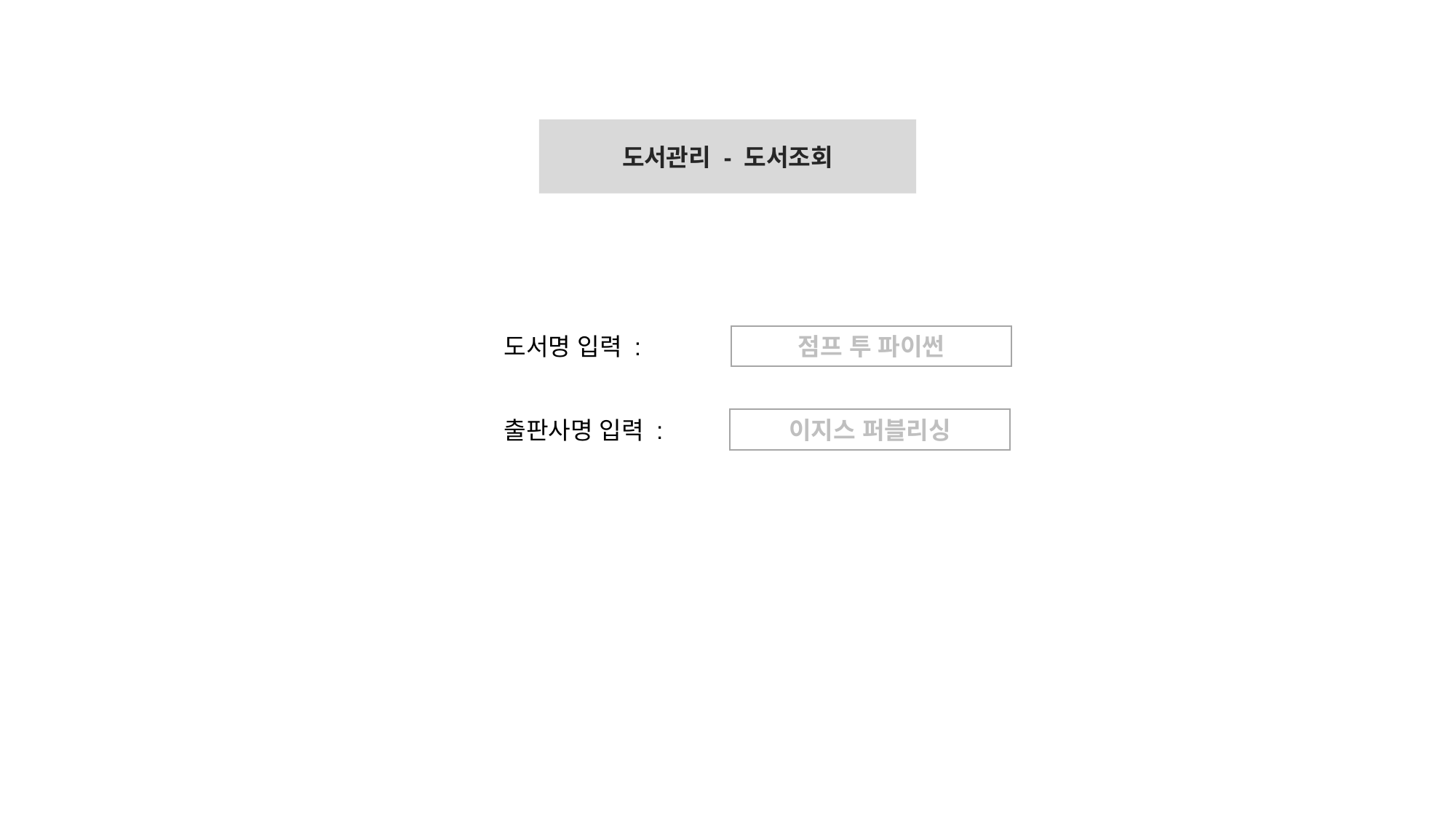

도서관리 - 도서조회
도서명 입력 :
점프 투 파이썬
출판사명 입력 :
이지스 퍼블리싱